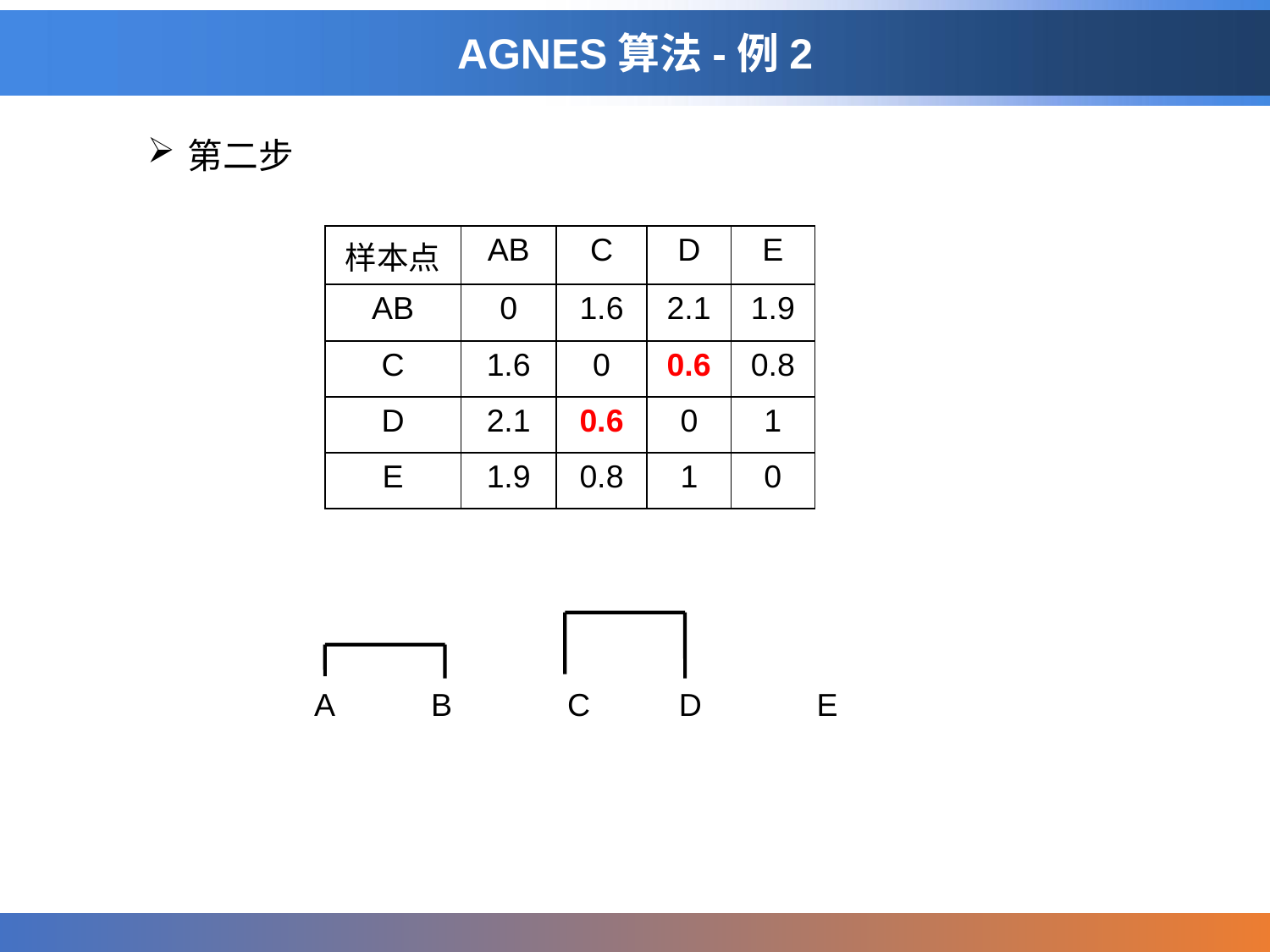

# AGNES算法-例2
第二步
| 样本点 | AB | C | D | E |
| --- | --- | --- | --- | --- |
| AB | 0 | 1.6 | 2.1 | 1.9 |
| C | 1.6 | 0 | 0.6 | 0.8 |
| D | 2.1 | 0.6 | 0 | 1 |
| E | 1.9 | 0.8 | 1 | 0 |

            A           B             C          D             E